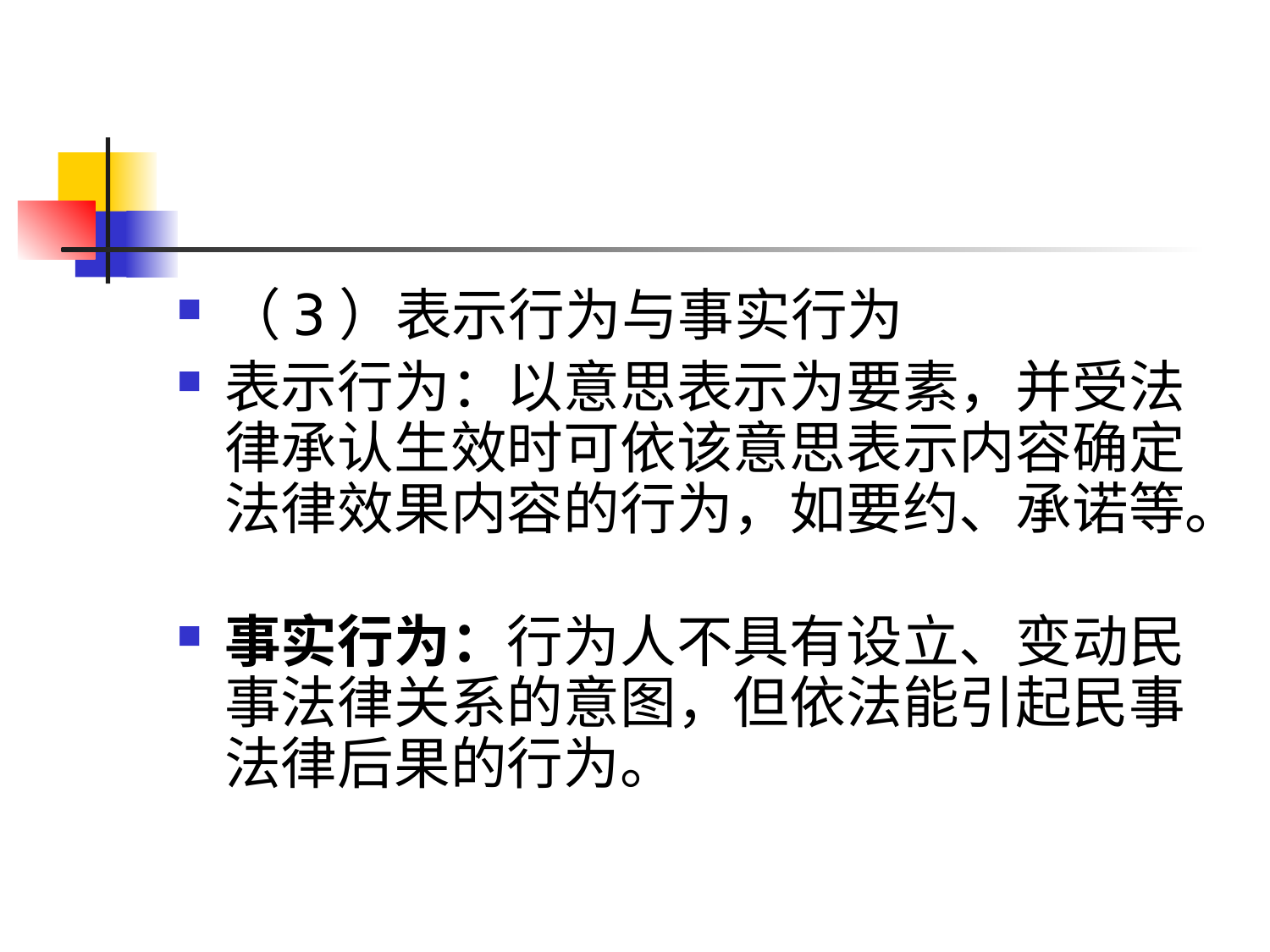

#
（3）表示行为与事实行为
表示行为：以意思表示为要素，并受法律承认生效时可依该意思表示内容确定法律效果内容的行为，如要约、承诺等。
事实行为：行为人不具有设立、变动民事法律关系的意图，但依法能引起民事法律后果的行为。